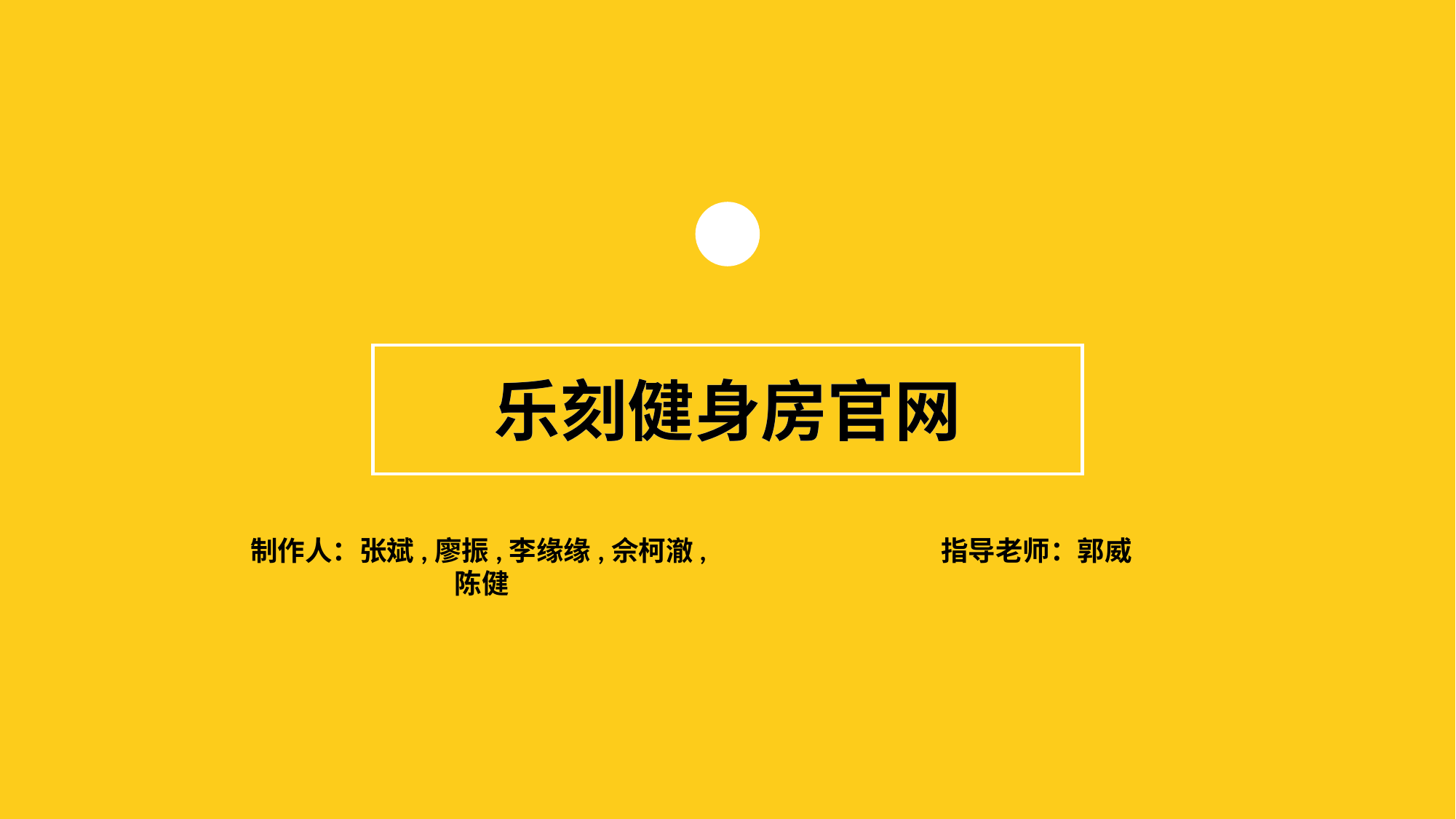

乐刻健身房官网
乐刻健身房官网
乐刻健身房官网
制作人：张斌,廖振,李缘缘,佘柯澈,陈健
指导老师：郭威